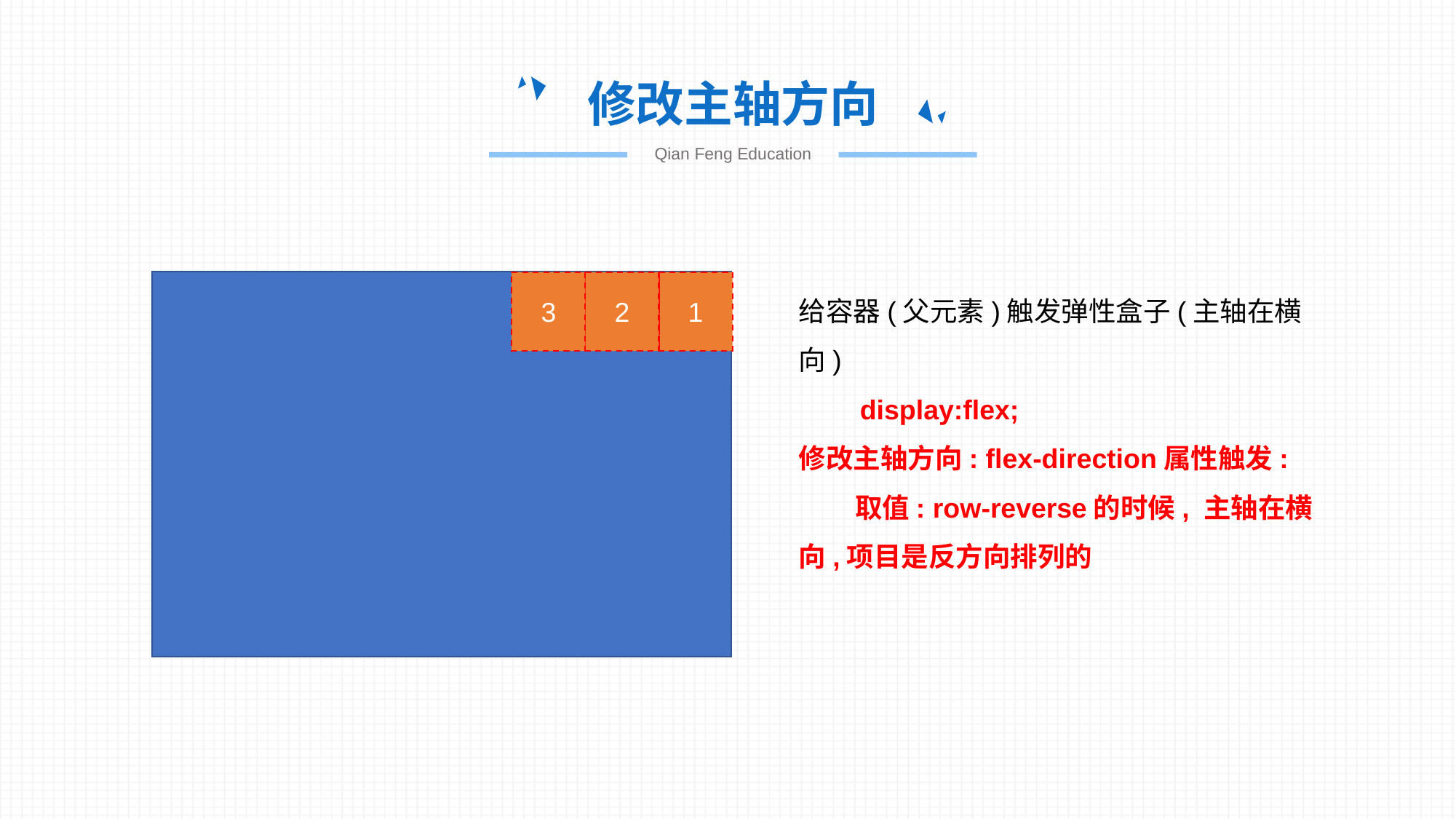

修改主轴方向

Qian Feng Education

3
2
1
给容器(父元素)触发弹性盒子(主轴在横向)
        display:flex;
修改主轴方向: flex-direction属性触发:
        取值: row-reverse的时候, 主轴在横向,项目是反方向排列的